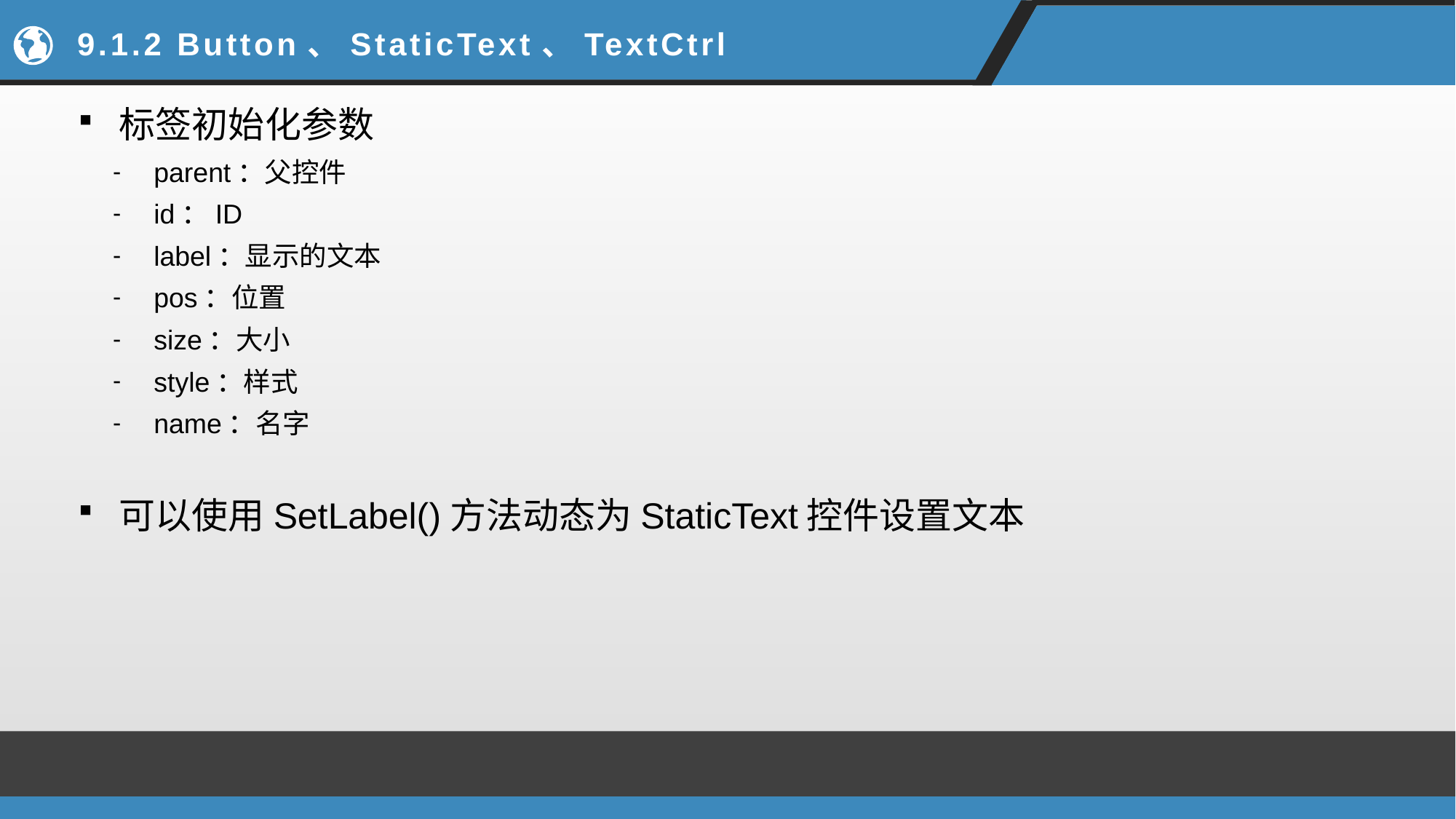

# 9.1.2 Button、StaticText、TextCtrl

标签初始化参数
parent：父控件
id：ID
label：显示的文本
pos：位置
size：大小
style：样式
name：名字

可以使用SetLabel()方法动态为StaticText控件设置文本